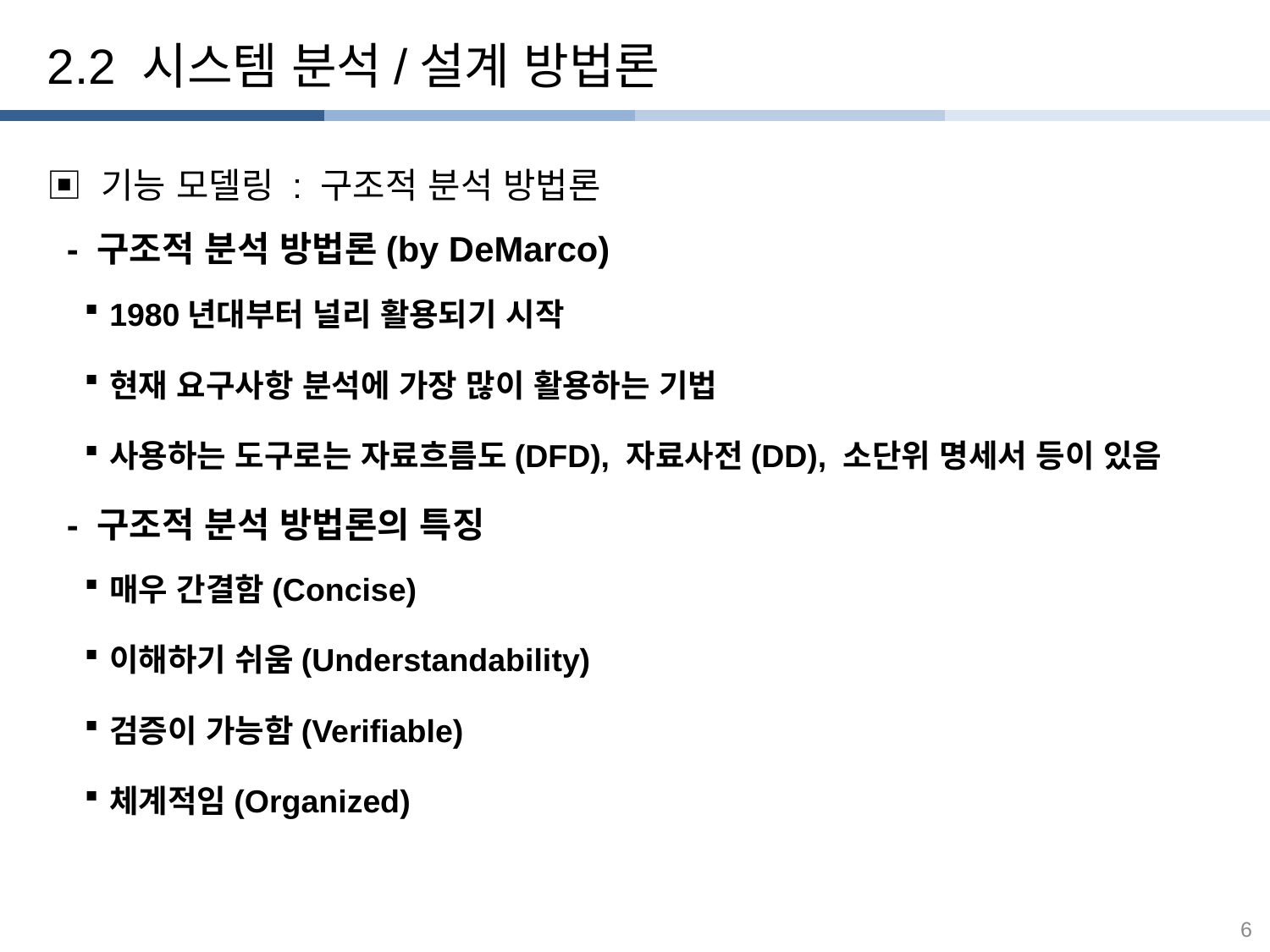

# 2.2 시스템 분석/설계 방법론
▣ 기능 모델링 : 구조적 분석 방법론
  - 구조적 분석 방법론(by DeMarco)
1980년대부터 널리 활용되기 시작
현재 요구사항 분석에 가장 많이 활용하는 기법
사용하는 도구로는 자료흐름도(DFD), 자료사전(DD), 소단위 명세서 등이 있음
  - 구조적 분석 방법론의 특징
매우 간결함(Concise)
이해하기 쉬움(Understandability)
검증이 가능함(Verifiable)
체계적임(Organized)

6